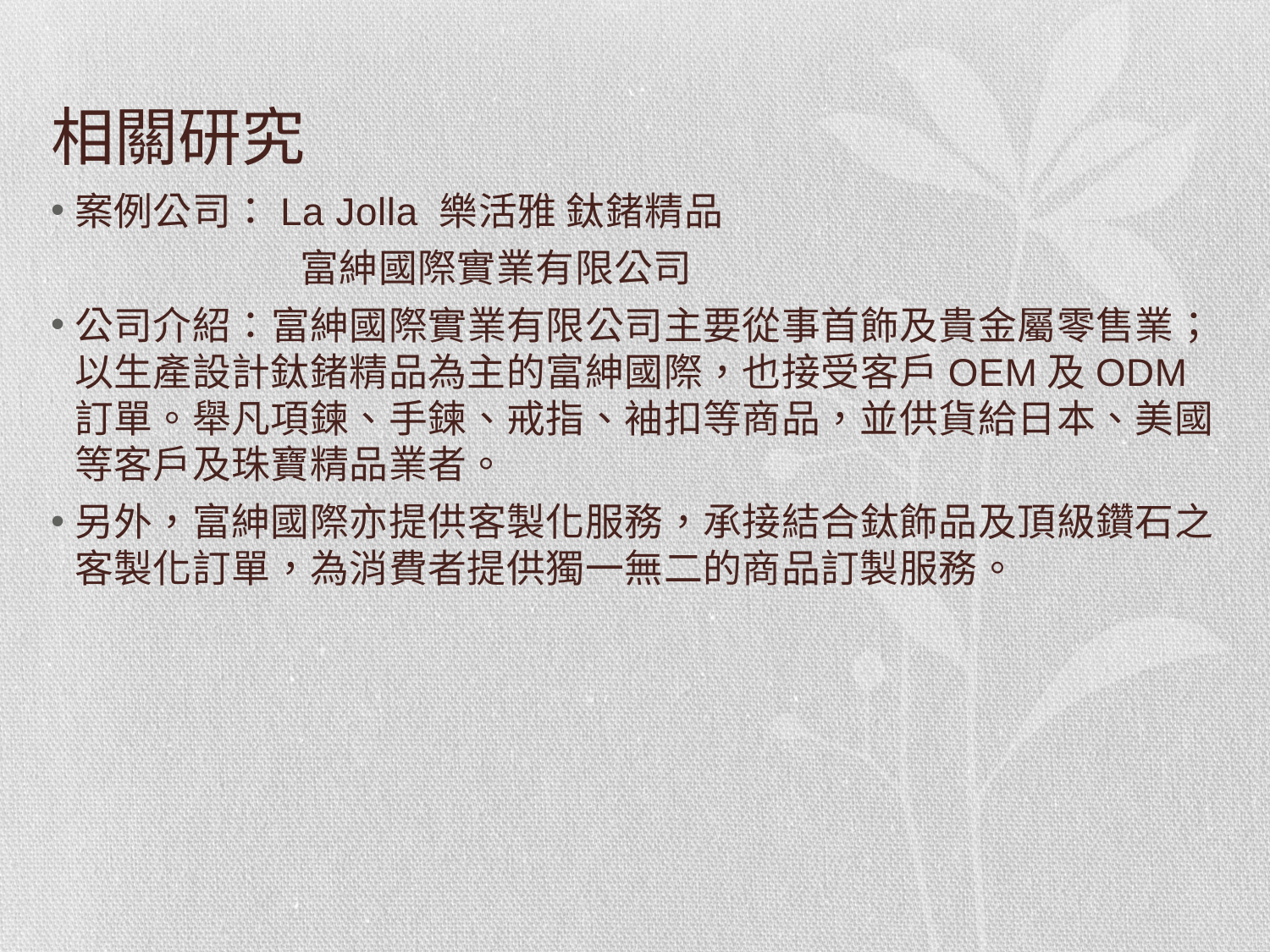

# 相關研究
案例公司：La Jolla 樂活雅 鈦鍺精品
                          富紳國際實業有限公司
公司介紹：富紳國際實業有限公司主要從事首飾及貴金屬零售業；以生產設計鈦鍺精品為主的富紳國際，也接受客戶OEM及ODM訂單。舉凡項鍊、手鍊、戒指、袖扣等商品，並供貨給日本、美國等客戶及珠寶精品業者。
另外，富紳國際亦提供客製化服務，承接結合鈦飾品及頂級鑽石之客製化訂單，為消費者提供獨一無二的商品訂製服務。